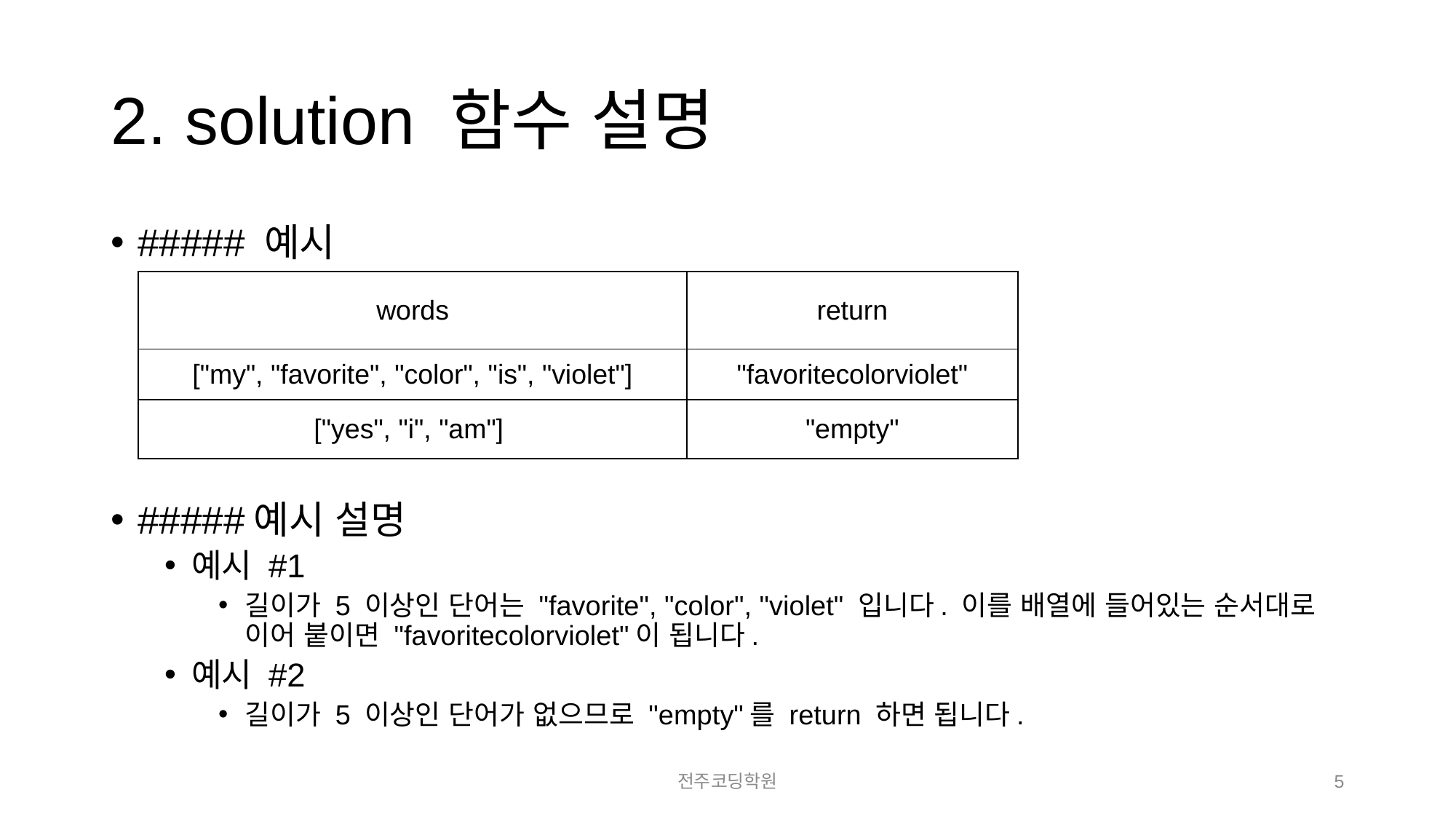

# 2. solution 함수 설명
##### 예시

#####예시 설명
예시 #1
길이가 5 이상인 단어는 "favorite", "color", "violet" 입니다. 이를 배열에 들어있는 순서대로 이어 붙이면 "favoritecolorviolet"이 됩니다.
예시 #2
길이가 5 이상인 단어가 없으므로 "empty"를 return 하면 됩니다.
| words | return |
| --- | --- |
| ["my", "favorite", "color", "is", "violet"] | "favoritecolorviolet" |
| ["yes", "i", "am"] | "empty" |
전주코딩학원
5